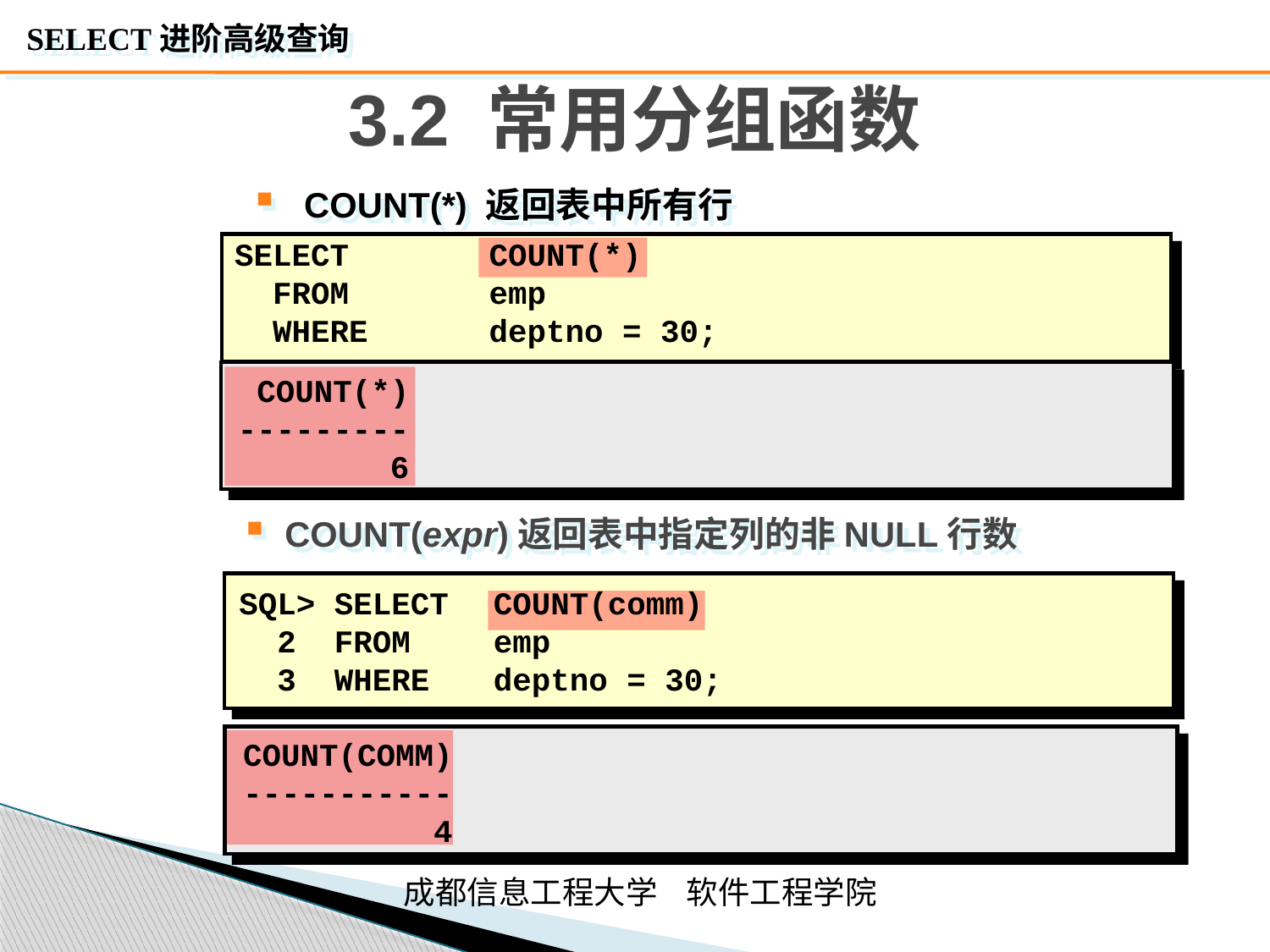

# 3.2 常用分组函数
  COUNT(*) 返回表中所有行
SELECT	COUNT(*)
  FROM	emp
  WHERE	deptno = 30;

 COUNT(*)
---------
        6

 COUNT(expr)返回表中指定列的非NULL行数
SQL> SELECT	COUNT(comm)
  2  FROM	emp
  3  WHERE	deptno = 30;

COUNT(COMM)
-----------
          4